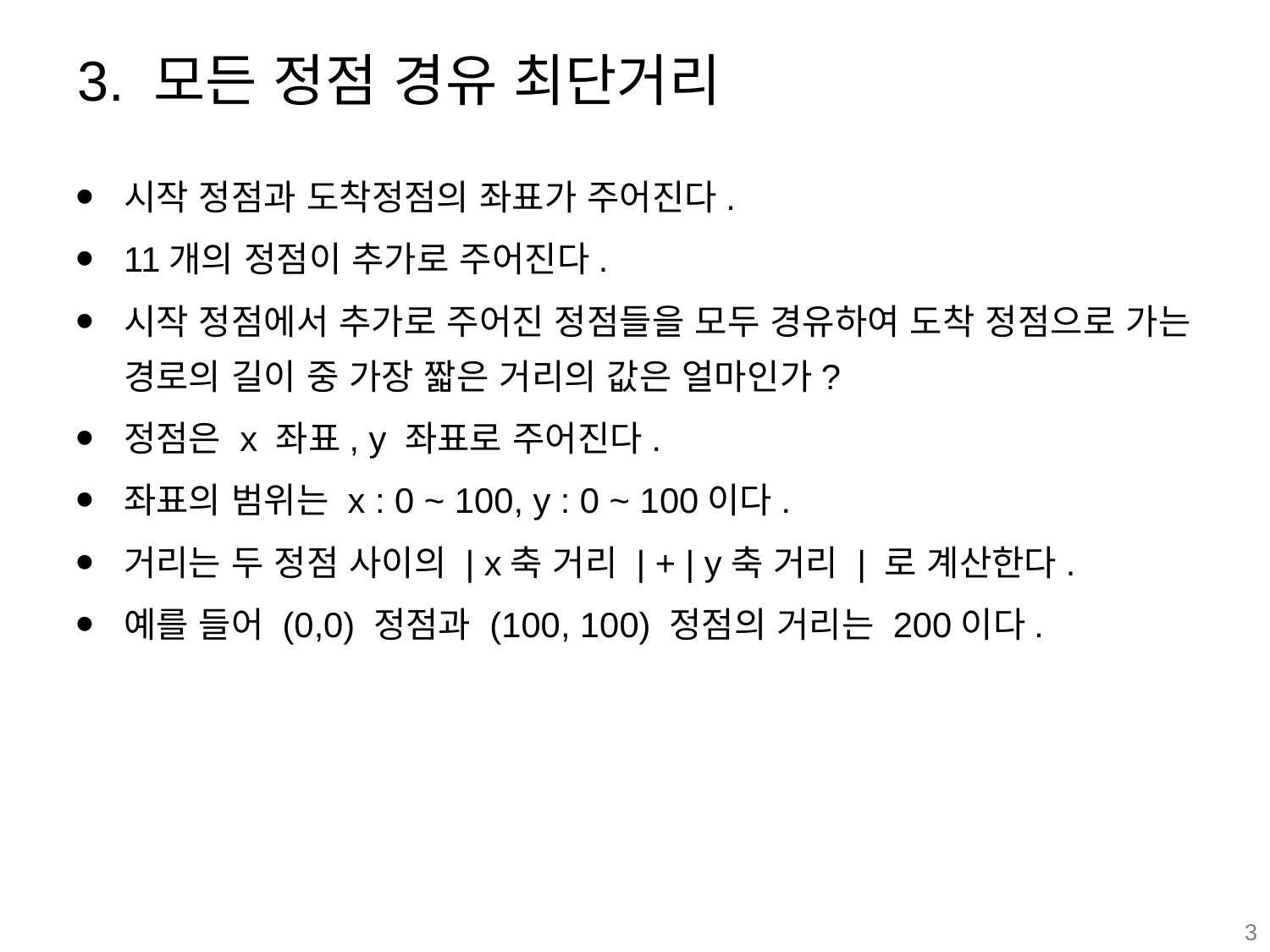

# 3. 모든 정점 경유 최단거리
시작 정점과 도착정점의 좌표가 주어진다.
11개의 정점이 추가로 주어진다.
시작 정점에서 추가로 주어진 정점들을 모두 경유하여 도착 정점으로 가는 경로의 길이 중 가장 짧은 거리의 값은 얼마인가?
정점은 x 좌표, y 좌표로 주어진다.
좌표의 범위는 x : 0 ~ 100, y : 0 ~ 100이다.
거리는 두 정점 사이의 | x축 거리 | + | y축 거리 | 로 계산한다.
예를 들어 (0,0) 정점과 (100, 100) 정점의 거리는 200이다.
3